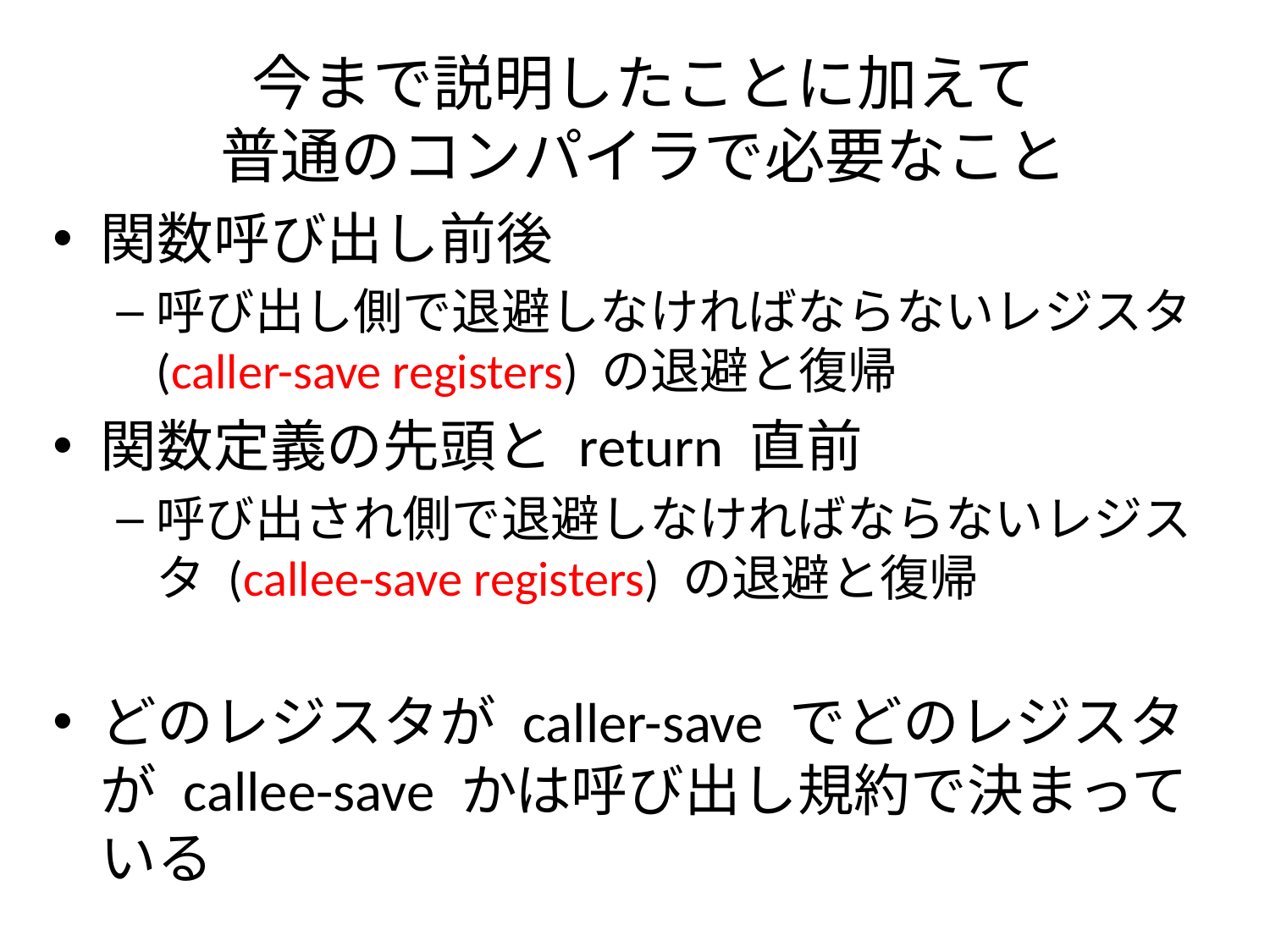

# 今まで説明したことに加えて 普通のコンパイラで必要なこと
関数呼び出し前後
呼び出し側で退避しなければならないレジスタ (caller-save registers) の退避と復帰
関数定義の先頭と return 直前
呼び出され側で退避しなければならないレジスタ (callee-save registers) の退避と復帰

どのレジスタが caller-save でどのレジスタが callee-save かは呼び出し規約で決まっている